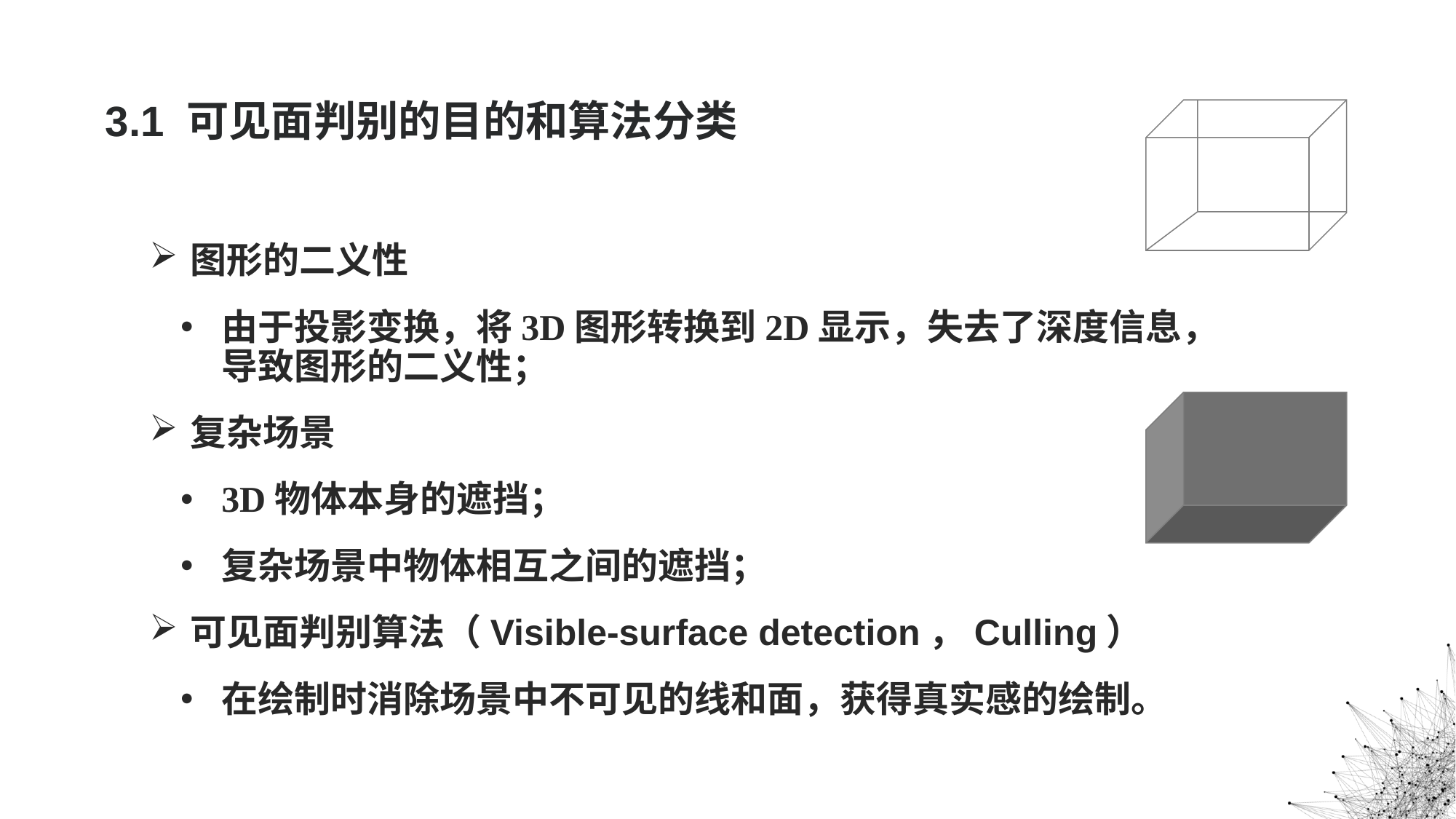

# 3.1 可见面判别的目的和算法分类

图形的二义性
由于投影变换，将3D图形转换到2D显示，失去了深度信息，导致图形的二义性；
复杂场景
3D物体本身的遮挡；
复杂场景中物体相互之间的遮挡；
可见面判别算法（Visible-surface detection，Culling）
在绘制时消除场景中不可见的线和面，获得真实感的绘制。